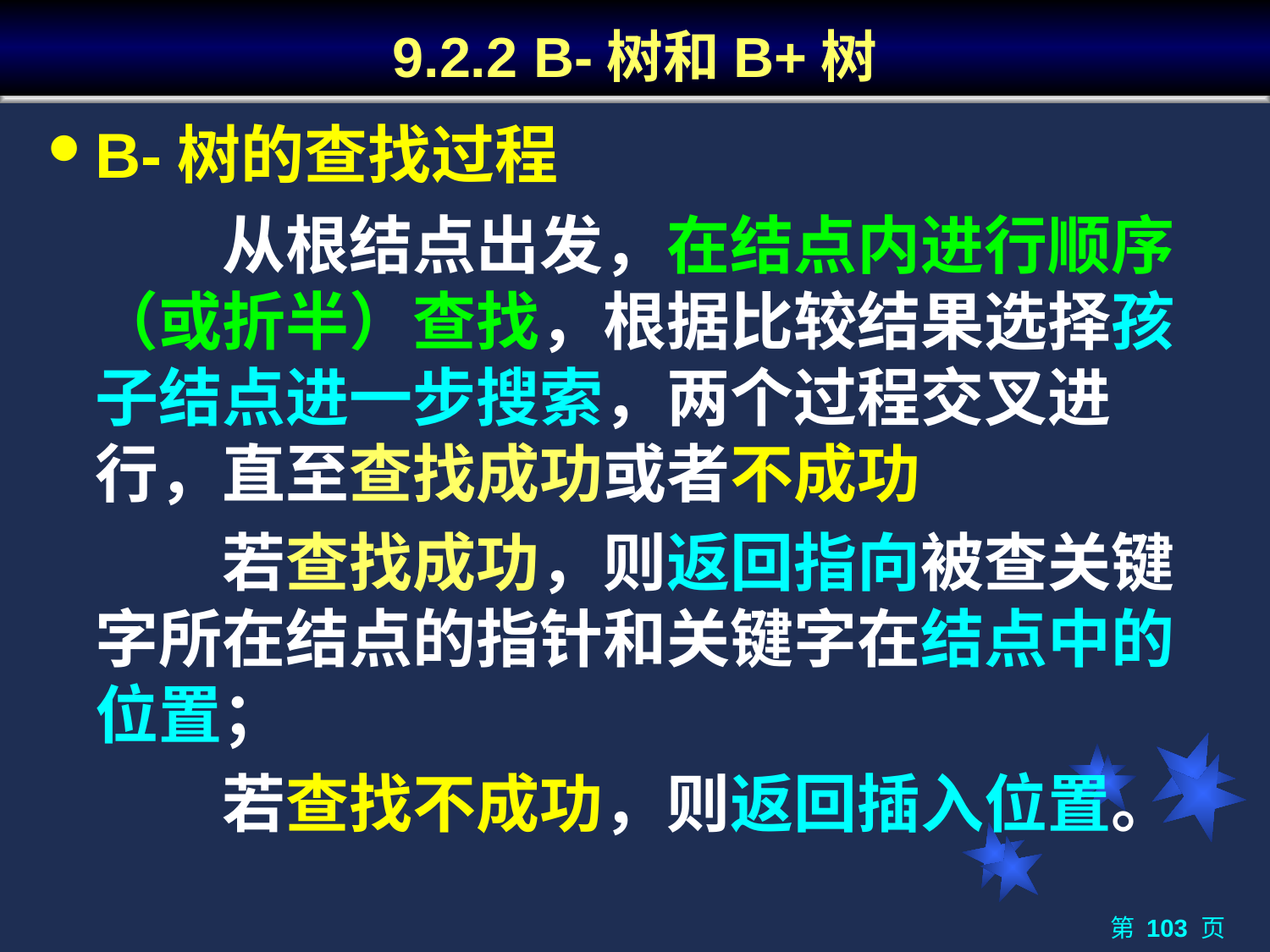

# 9.2.2 B-树和B+树
B-树的查找过程
		从根结点出发，在结点内进行顺序（或折半）查找，根据比较结果选择孩子结点进一步搜索，两个过程交叉进行，直至查找成功或者不成功
		若查找成功，则返回指向被查关键字所在结点的指针和关键字在结点中的位置；
		若查找不成功，则返回插入位置。

第 103 页